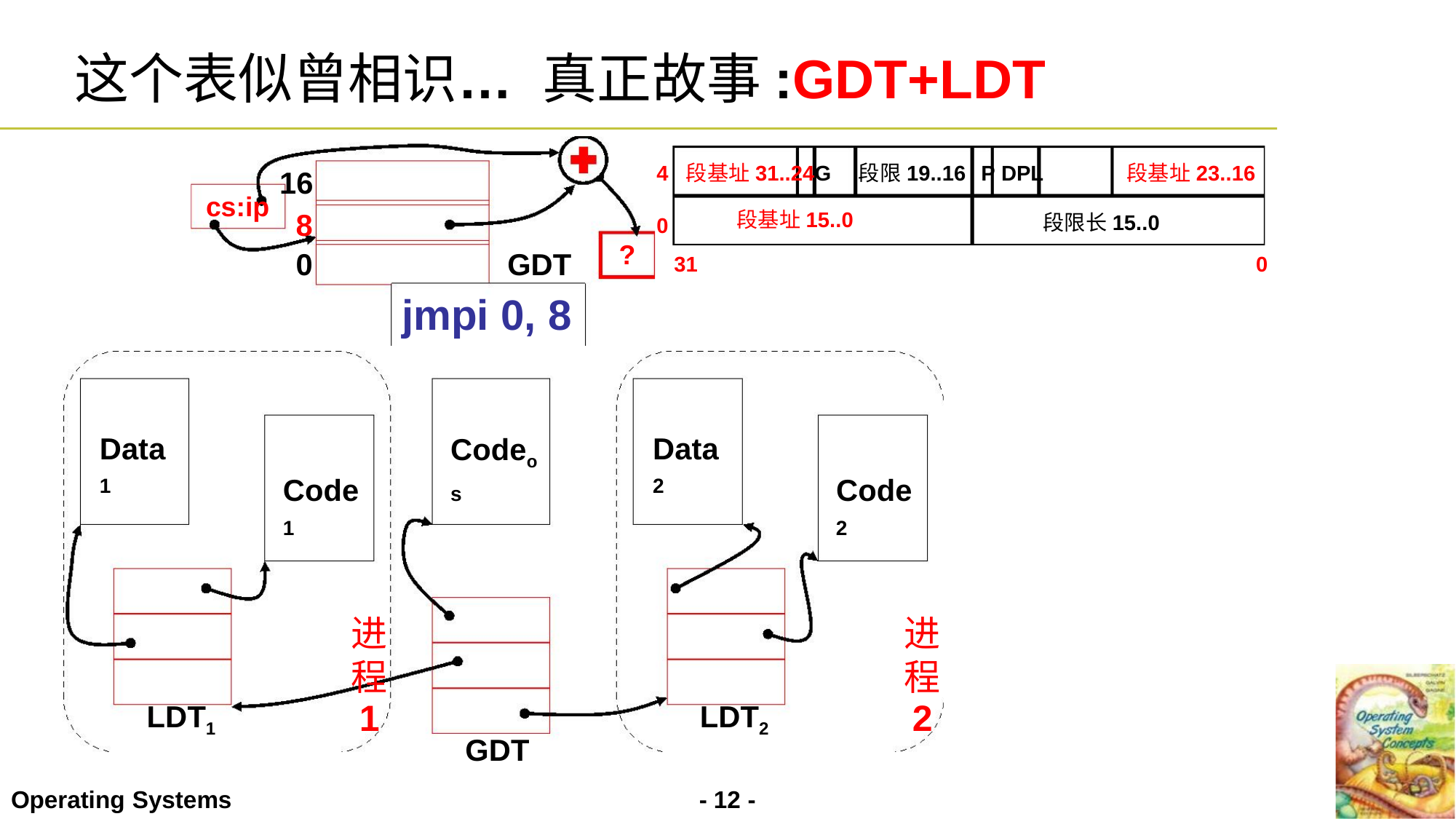

这个表似曾相识… 真正故事:GDT+LDT

4 段基址31..24G
段基址15..0
段限19..16 P DPL
段基址23..16
段限长15..0
16
8
cs:ip
0
?
0
GDT
31
0
jmpi 0, 8

Data
Data
Codeo
s
Code
Code
1
2
1
2
进
程
1
进
程
2

LDT1
LDT2
GDT
- 12 -
Operating Systems